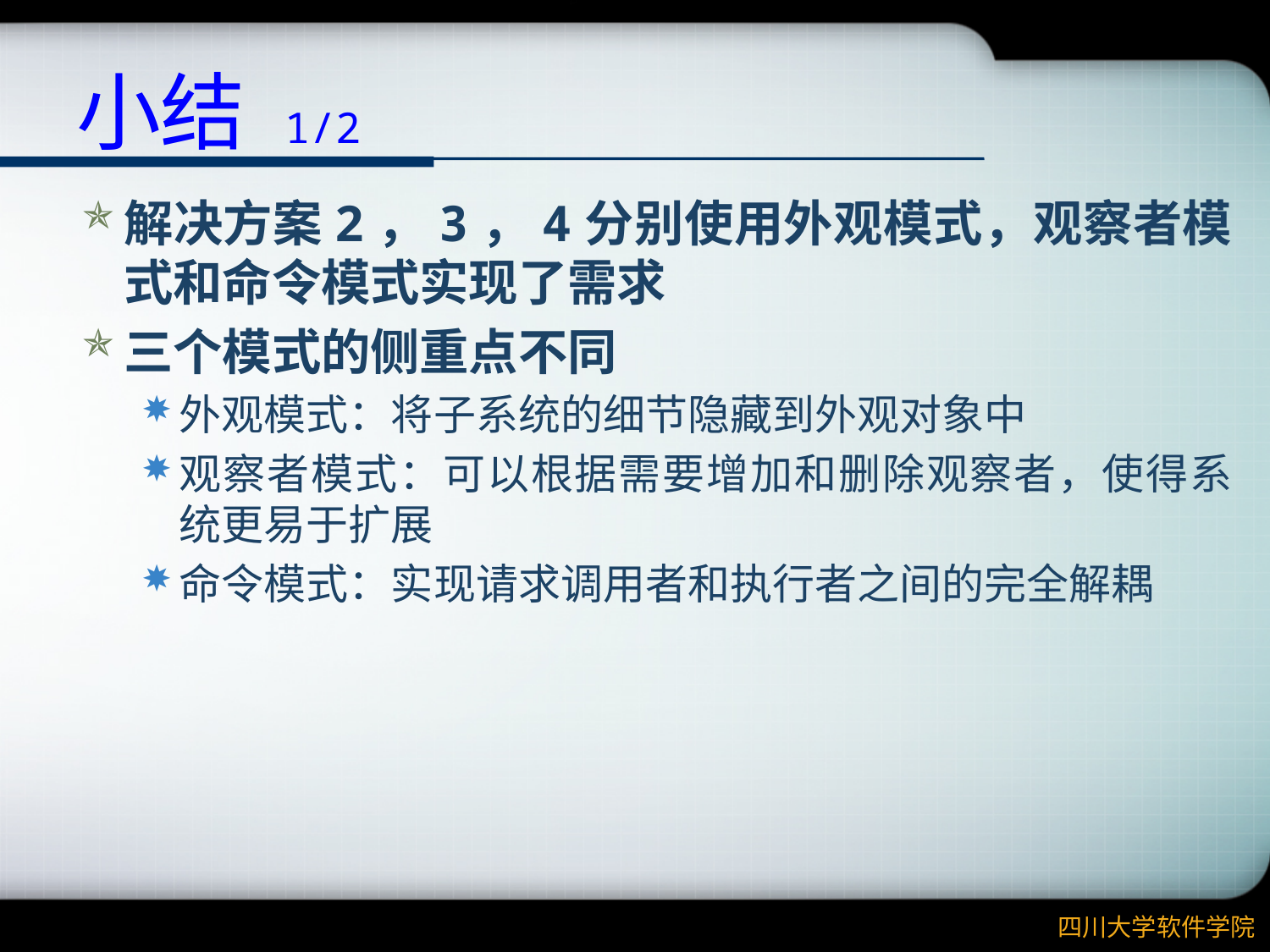

# 小结 1/2
解决方案2，3，4分别使用外观模式，观察者模式和命令模式实现了需求
三个模式的侧重点不同
外观模式：将子系统的细节隐藏到外观对象中
观察者模式：可以根据需要增加和删除观察者，使得系统更易于扩展
命令模式：实现请求调用者和执行者之间的完全解耦